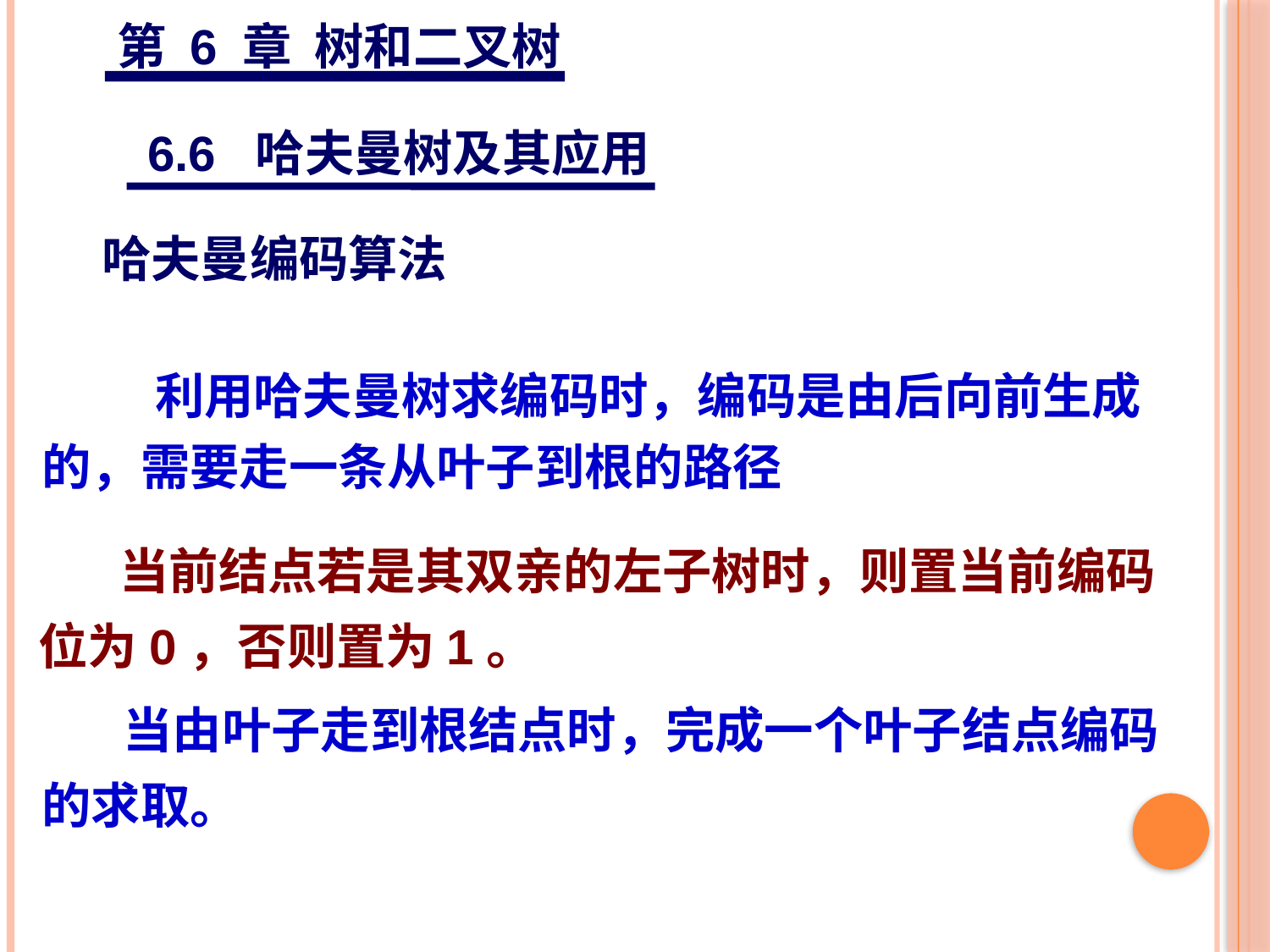

第 6 章  树和二叉树

6.6  哈夫曼树及其应用

# 哈夫曼编码算法
         利用哈夫曼树求编码时，编码是由后向前生成的，需要走一条从叶子到根的路径
    当前结点若是其双亲的左子树时，则置当前编码位为0，否则置为1。
    当由叶子走到根结点时，完成一个叶子结点编码的求取。